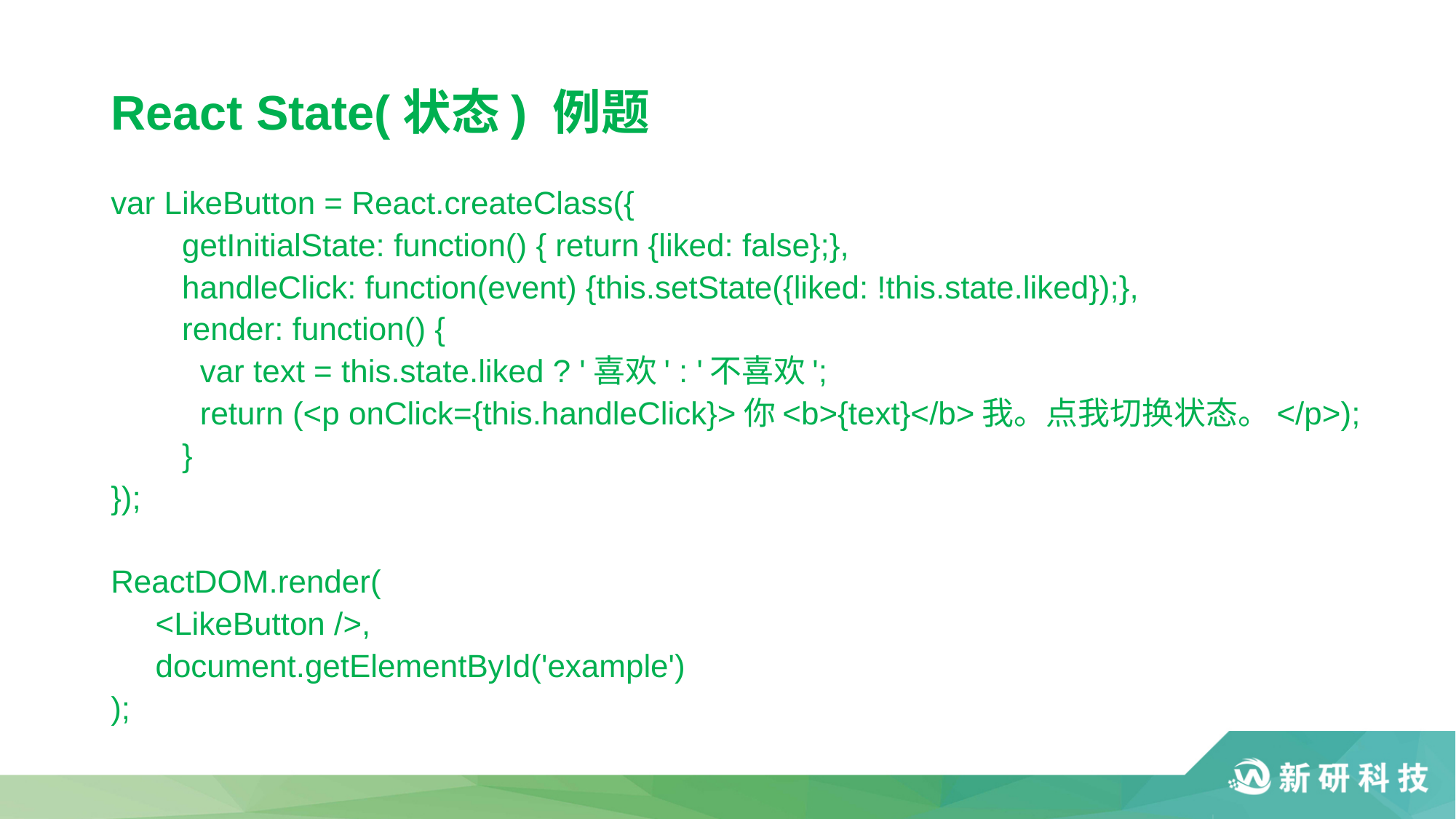

# React State(状态) 例题
var LikeButton = React.createClass({
        getInitialState: function() { return {liked: false};},
        handleClick: function(event) {this.setState({liked: !this.state.liked});},
        render: function() {
          var text = this.state.liked ? '喜欢' : '不喜欢';
          return (<p onClick={this.handleClick}>你<b>{text}</b>我。点我切换状态。</p>);
        }
});

ReactDOM.render(
     <LikeButton />,
     document.getElementById('example')
);